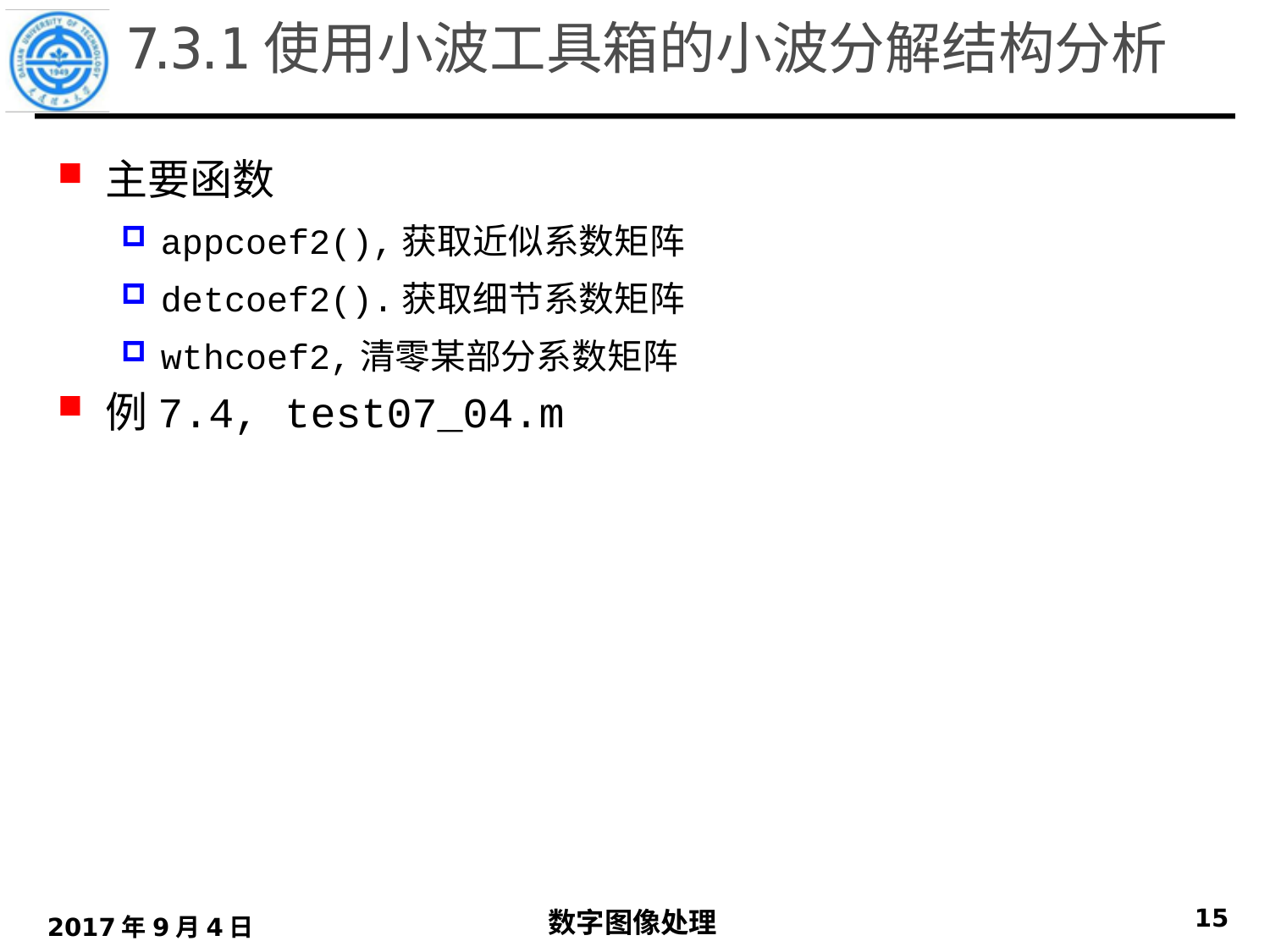

# 7.3.1使用小波工具箱的小波分解结构分析
主要函数
appcoef2(),获取近似系数矩阵
detcoef2().获取细节系数矩阵
wthcoef2,清零某部分系数矩阵
例7.4, test07_04.m